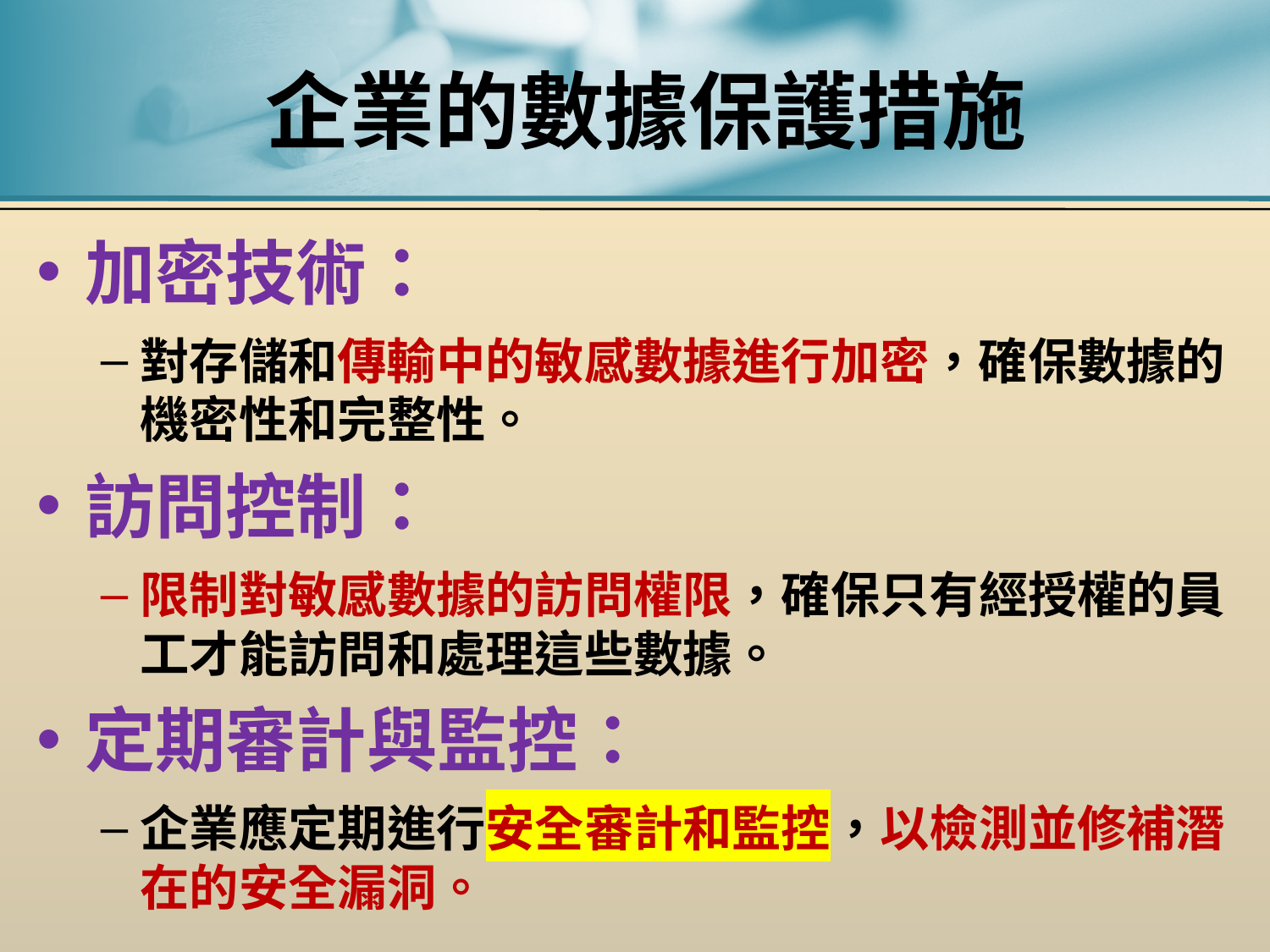

# 企業的數據保護措施
加密技術：
對存儲和傳輸中的敏感數據進行加密，確保數據的機密性和完整性。
訪問控制：
限制對敏感數據的訪問權限，確保只有經授權的員工才能訪問和處理這些數據。
定期審計與監控：
企業應定期進行安全審計和監控，以檢測並修補潛在的安全漏洞。